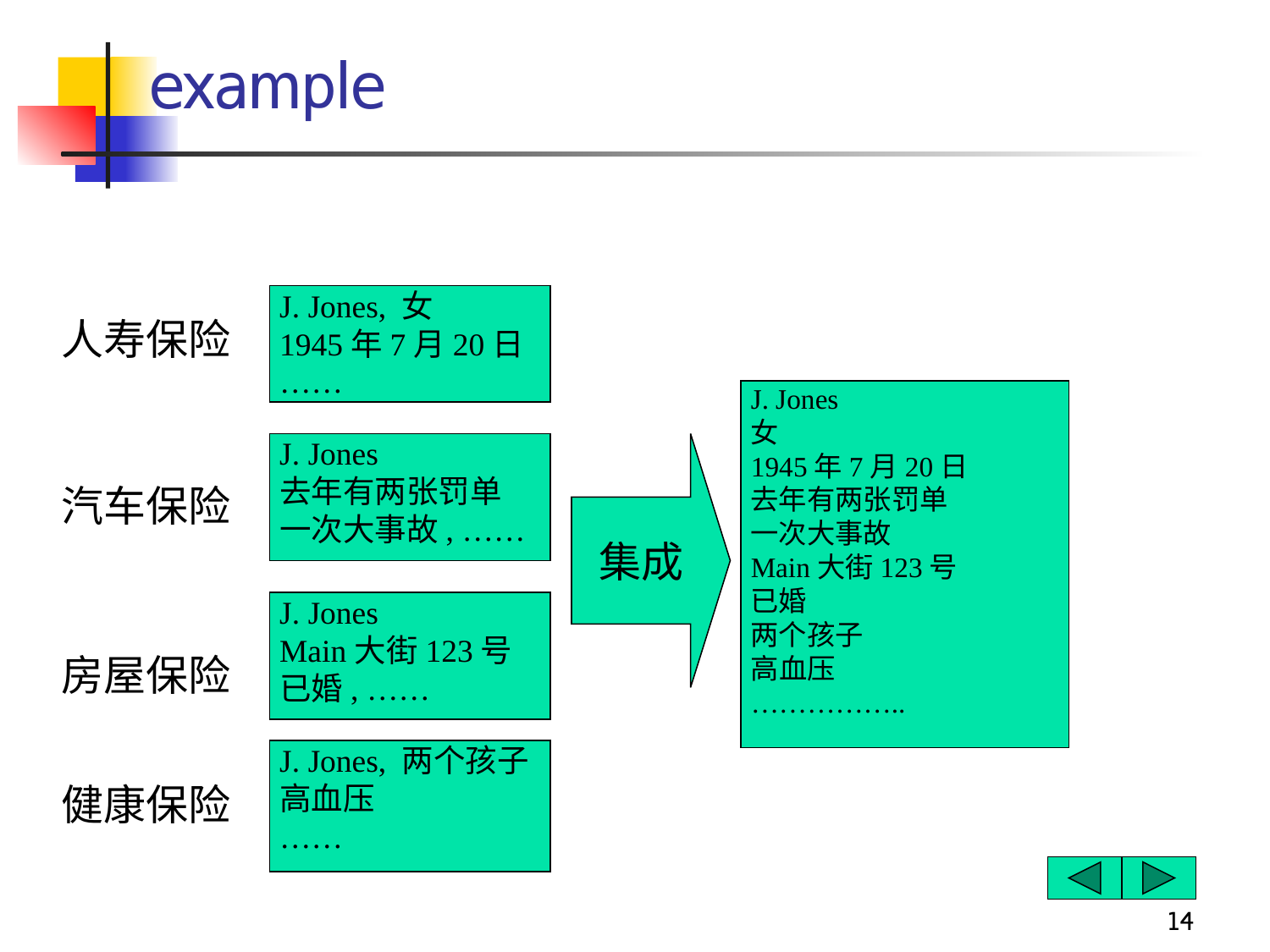

# example
J. Jones, 女
1945年7月20日
……
人寿保险
J. Jones
女
1945年7月20日
去年有两张罚单
一次大事故
Main大街123号
已婚
两个孩子
高血压
……………..
J. Jones
去年有两张罚单
一次大事故, ……
汽车保险
集成
J. Jones
Main大街123号
已婚, ……
房屋保险
J. Jones, 两个孩子
高血压
……
健康保险

14